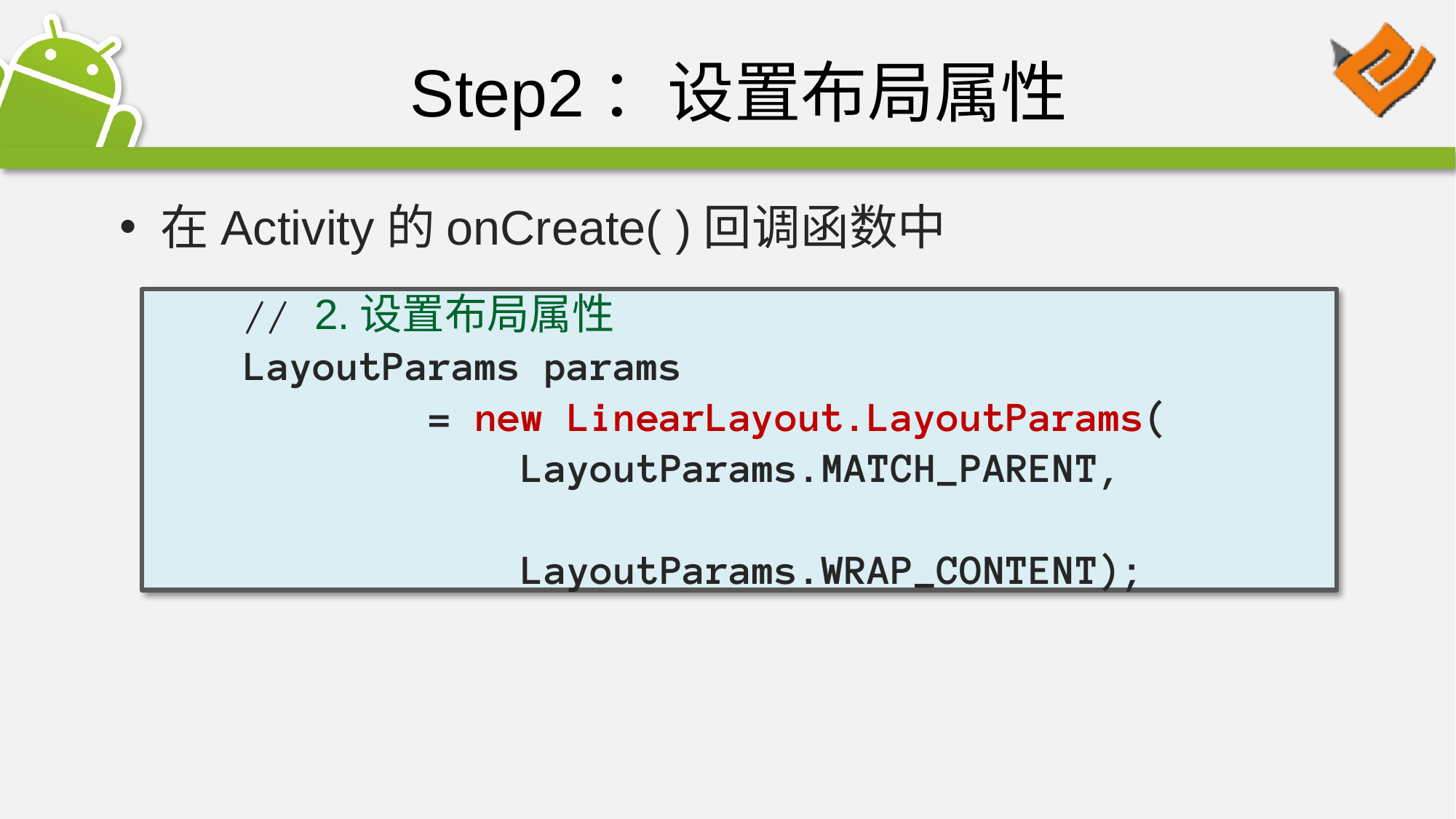

# Step2：设置布局属性
在Activity的onCreate( )回调函数中
    // 2.设置布局属性
    LayoutParams params
            = new LinearLayout.LayoutParams(
                LayoutParams.MATCH_PARENT,
                LayoutParams.WRAP_CONTENT);